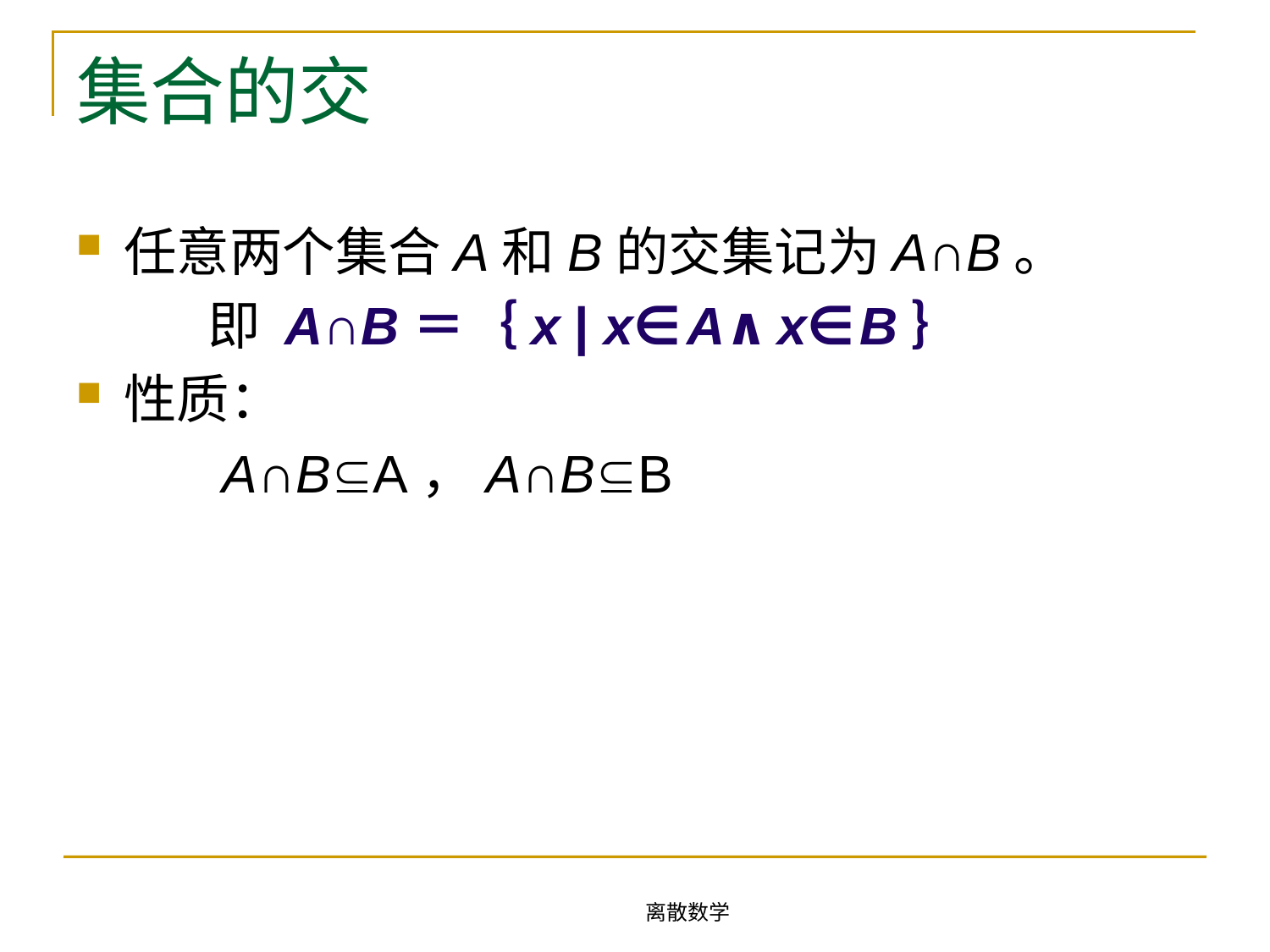

# 集合的交
任意两个集合A和B的交集记为A∩B。
          即 A∩B＝｛x | x∈A∧x∈B｝
性质：
          A∩B⊆A，A∩B⊆B

离散数学
22